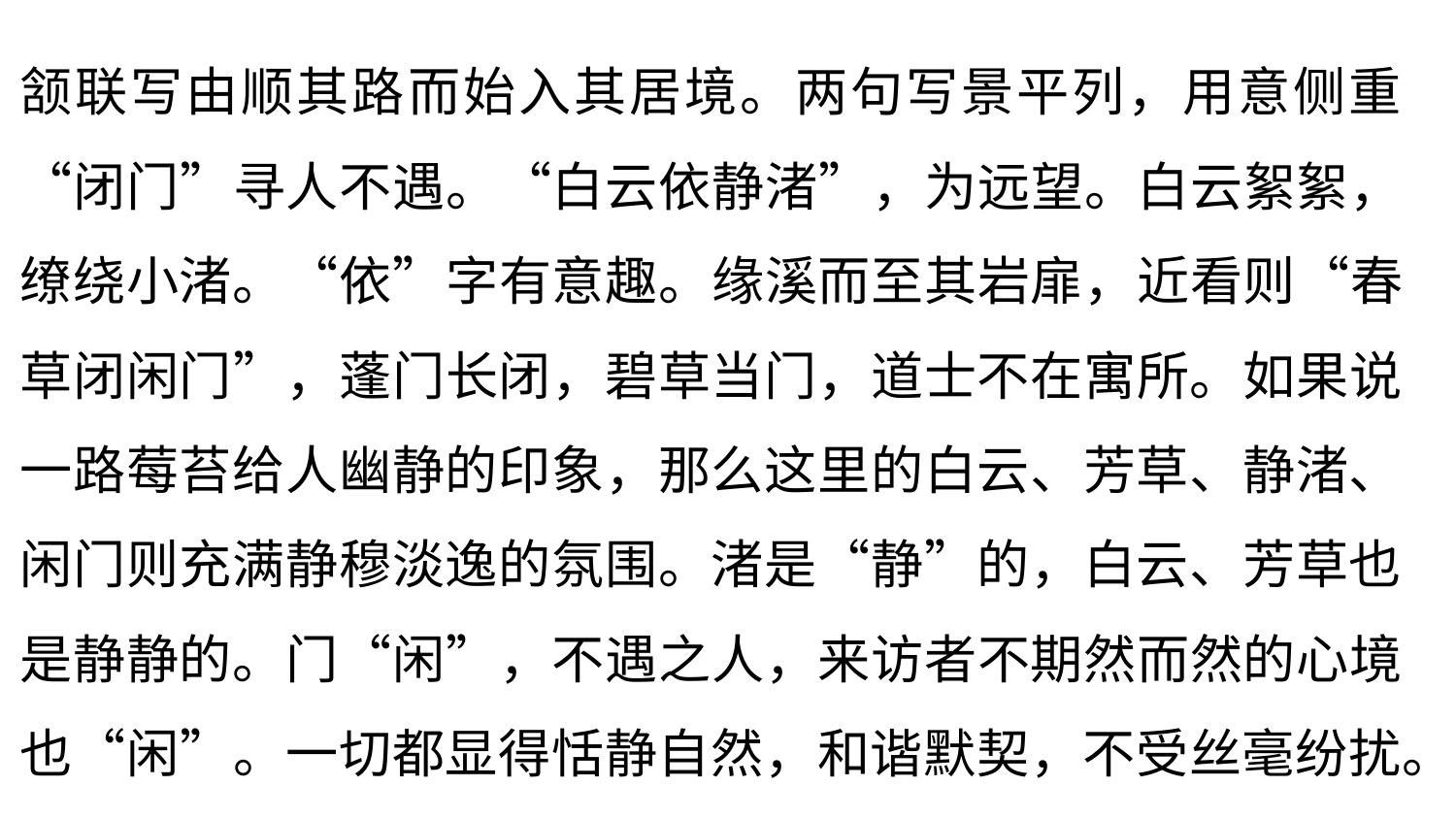

颔联写由顺其路而始入其居境。两句写景平列，用意侧重“闭门”寻人不遇。“白云依静渚”，为远望。白云絮絮，缭绕小渚。“依”字有意趣。缘溪而至其岩扉，近看则“春草闭闲门”，蓬门长闭，碧草当门，道士不在寓所。如果说一路莓苔给人幽静的印象，那么这里的白云、芳草、静渚、闲门则充满静穆淡逸的氛围。渚是“静”的，白云、芳草也是静静的。门“闲”，不遇之人，来访者不期然而然的心境也“闲”。一切都显得恬静自然，和谐默契，不受丝毫纷扰。